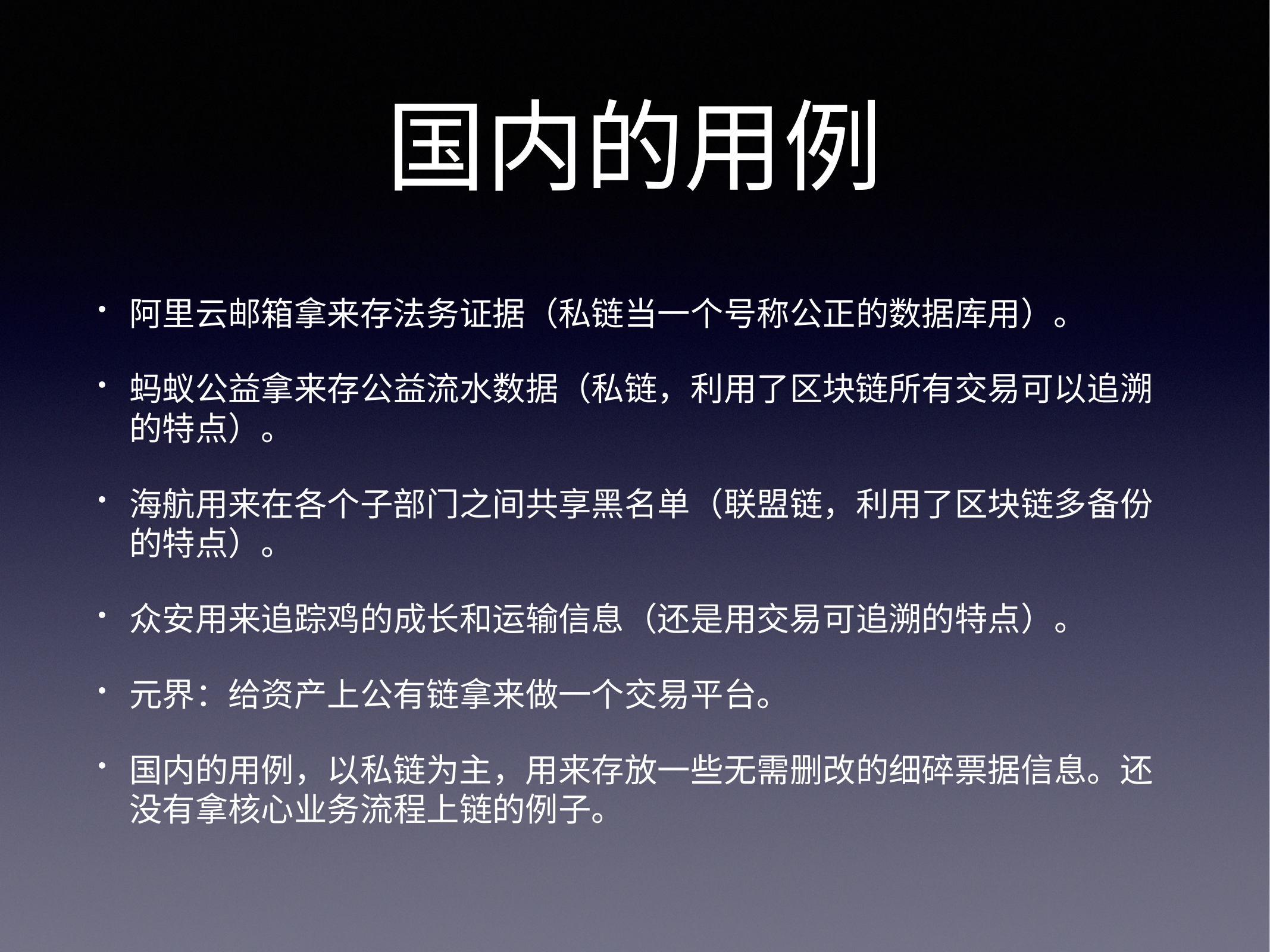

# 国内的用例
阿里云邮箱拿来存法务证据（私链当一个号称公正的数据库用）。
蚂蚁公益拿来存公益流水数据（私链，利用了区块链所有交易可以追溯的特点）。
海航用来在各个子部门之间共享黑名单（联盟链，利用了区块链多备份的特点）。
众安用来追踪鸡的成长和运输信息（还是用交易可追溯的特点）。
元界：给资产上公有链拿来做一个交易平台。
国内的用例，以私链为主，用来存放一些无需删改的细碎票据信息。还没有拿核心业务流程上链的例子。